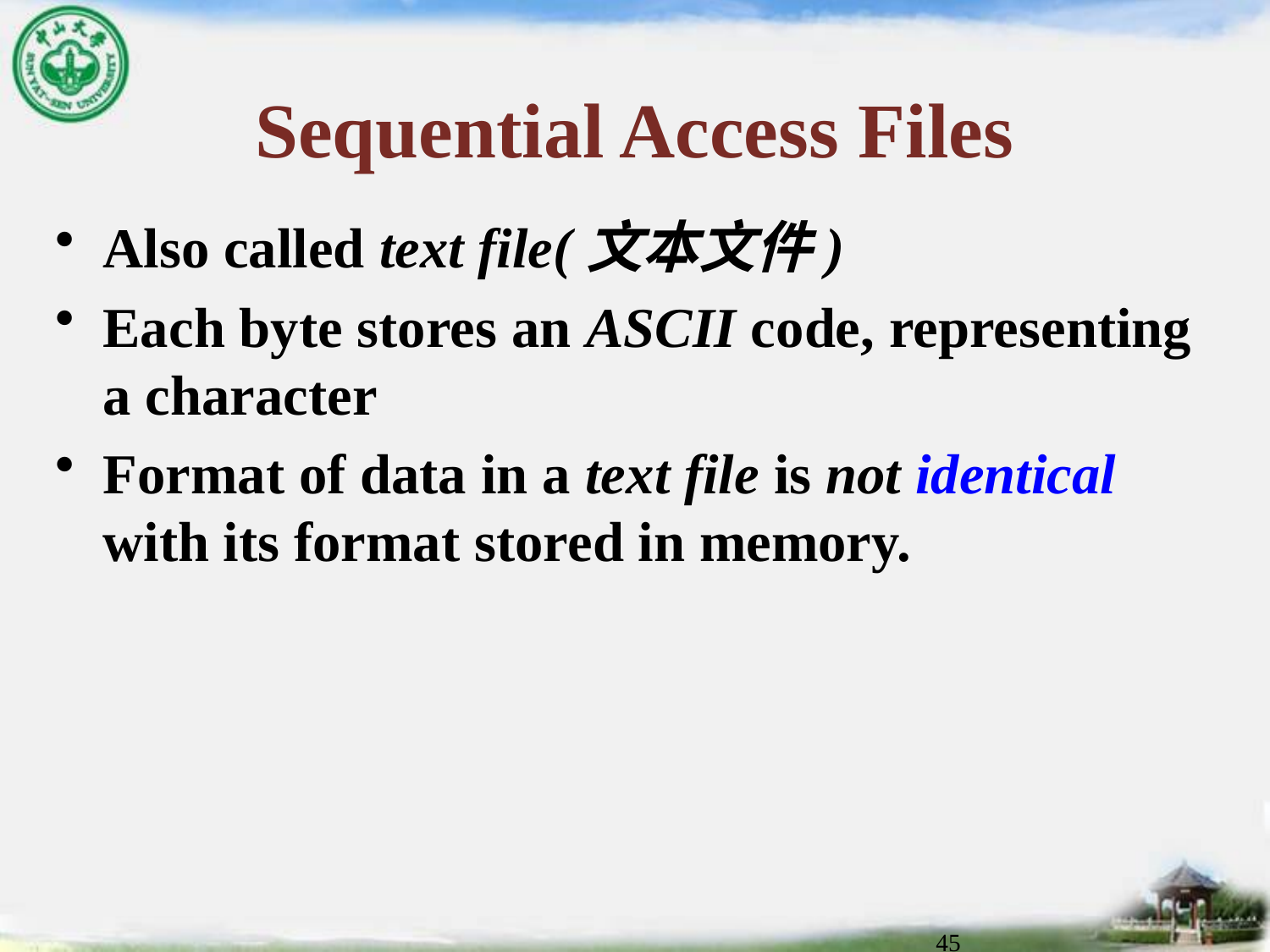

# Sequential Access Files
Also called text file(文本文件)
Each byte stores an ASCII code, representing a character
Format of data in a text file is not identical with its format stored in memory.
45